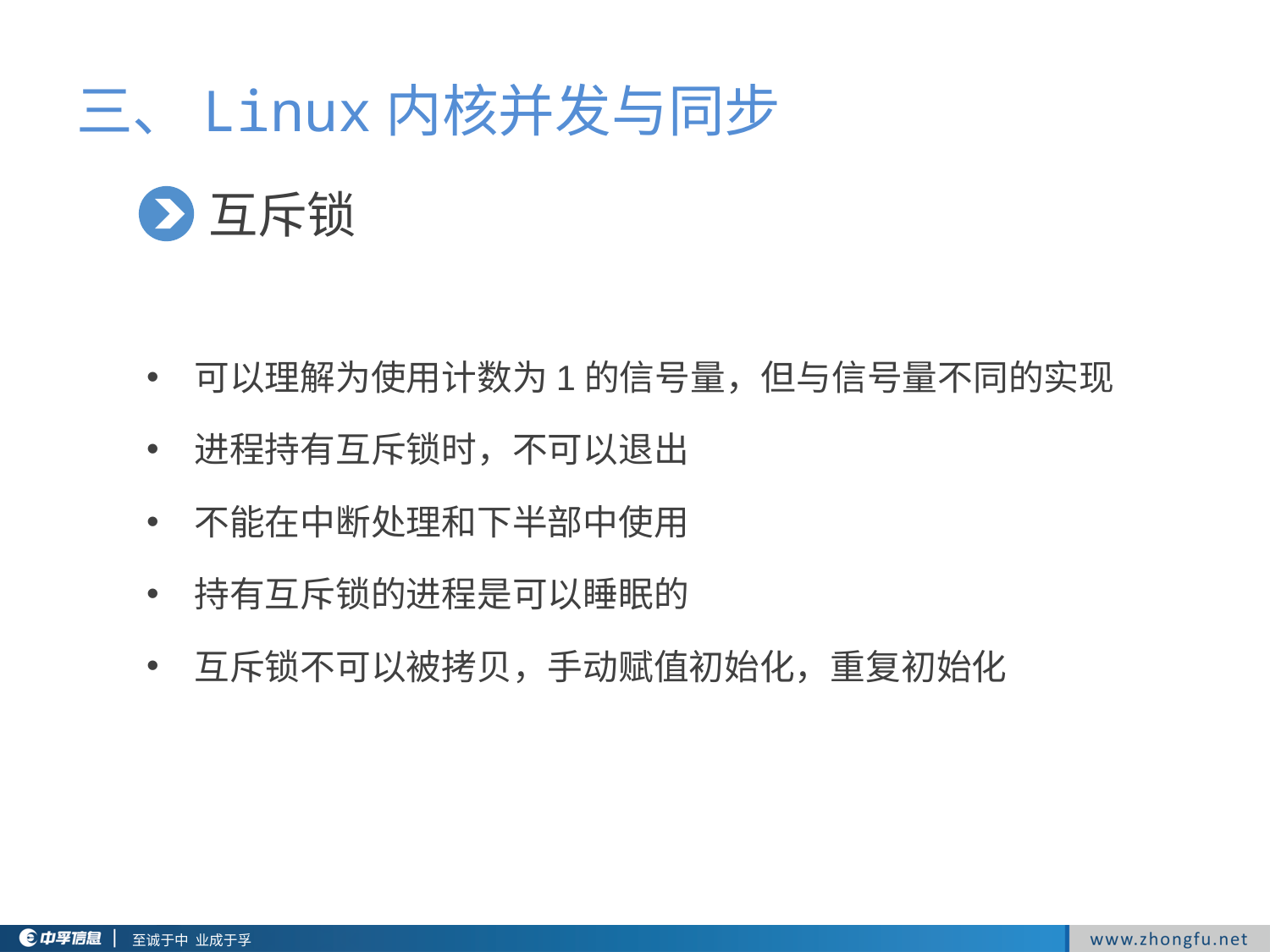

三、Linux内核并发与同步
互斥锁

可以理解为使用计数为1的信号量，但与信号量不同的实现
进程持有互斥锁时，不可以退出
不能在中断处理和下半部中使用
持有互斥锁的进程是可以睡眠的
互斥锁不可以被拷贝，手动赋值初始化，重复初始化